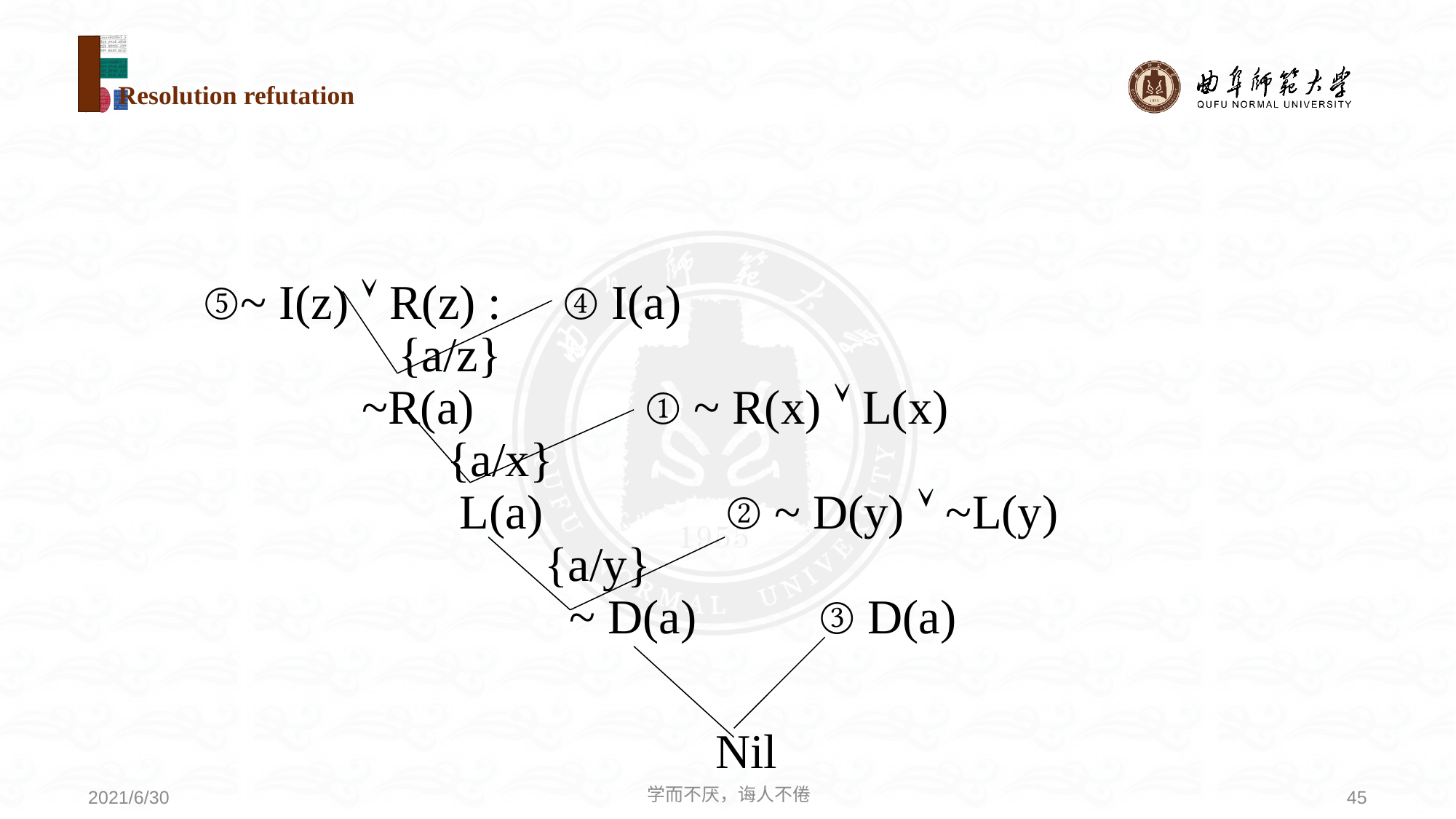

# Resolution refutation

⑤~ I(z) ∨ R(z) :     ④ I(a)
                {a/z}
             ~R(a)              ① ~ R(x) ∨ L(x)
                    {a/x}
                     L(a)               ② ~ D(y) ∨ ~L(y)
                            {a/y}
                              ~ D(a)          ③ D(a)

                                          Nil

学而不厌，诲人不倦
45
2021/6/30